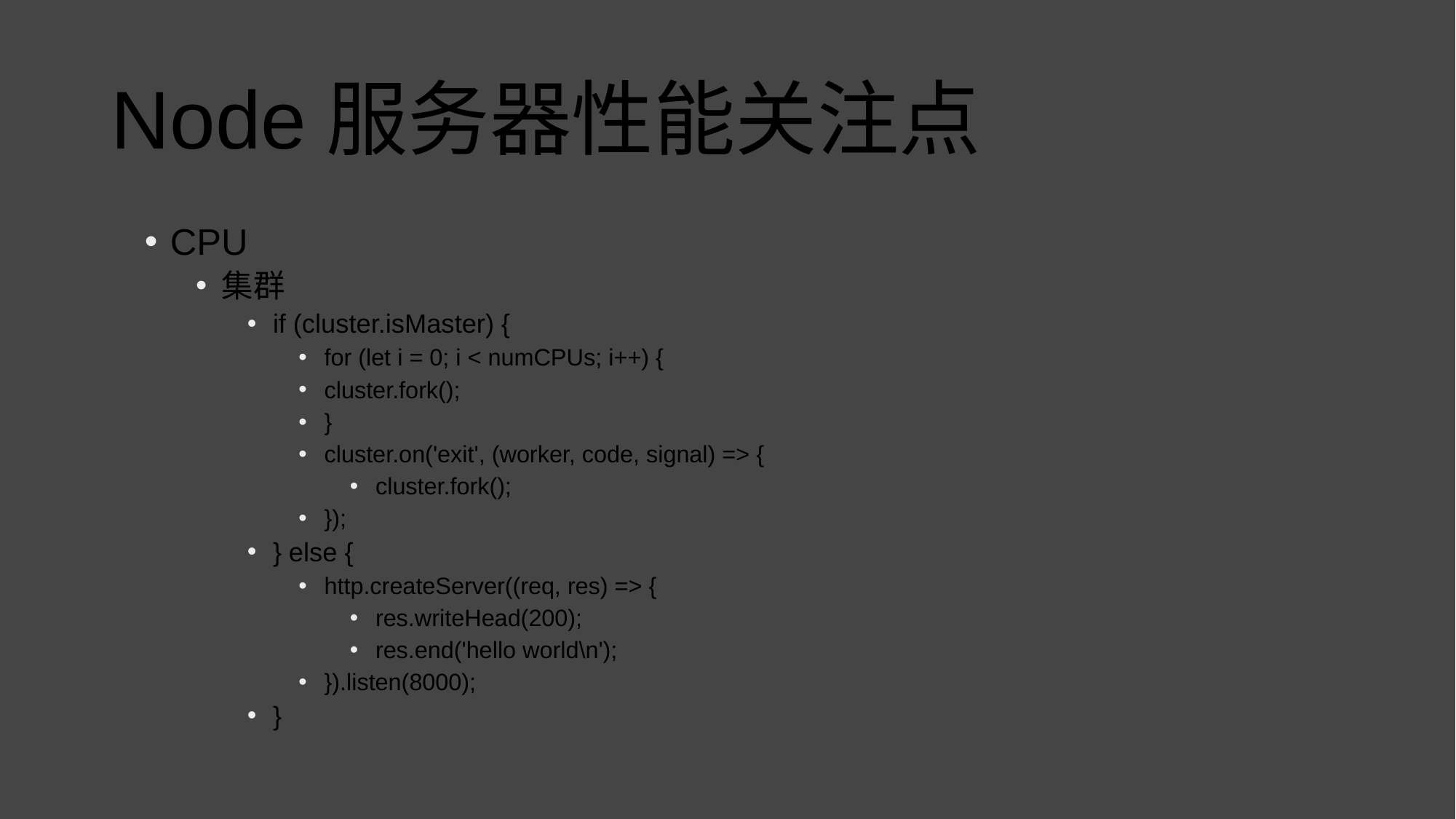

# Node服务器性能关注点
CPU
集群
if (cluster.isMaster) {
for (let i = 0; i < numCPUs; i++) {
cluster.fork();
}
cluster.on('exit', (worker, code, signal) => {
cluster.fork();
});
} else {
http.createServer((req, res) => {
res.writeHead(200);
res.end('hello world\n');
}).listen(8000);
}